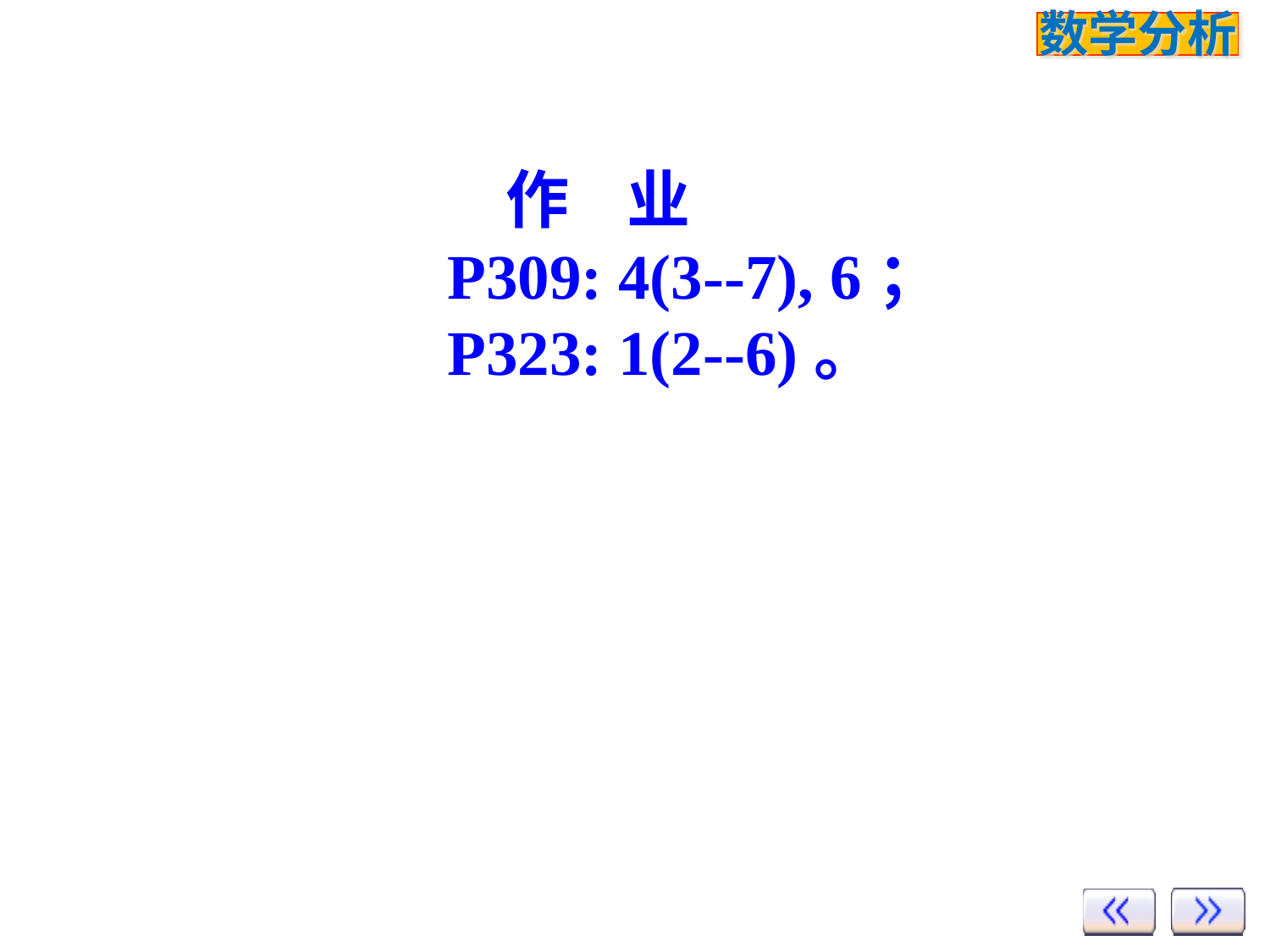

作    业
P309: 4(3--7), 6；
P323: 1(2--6)。